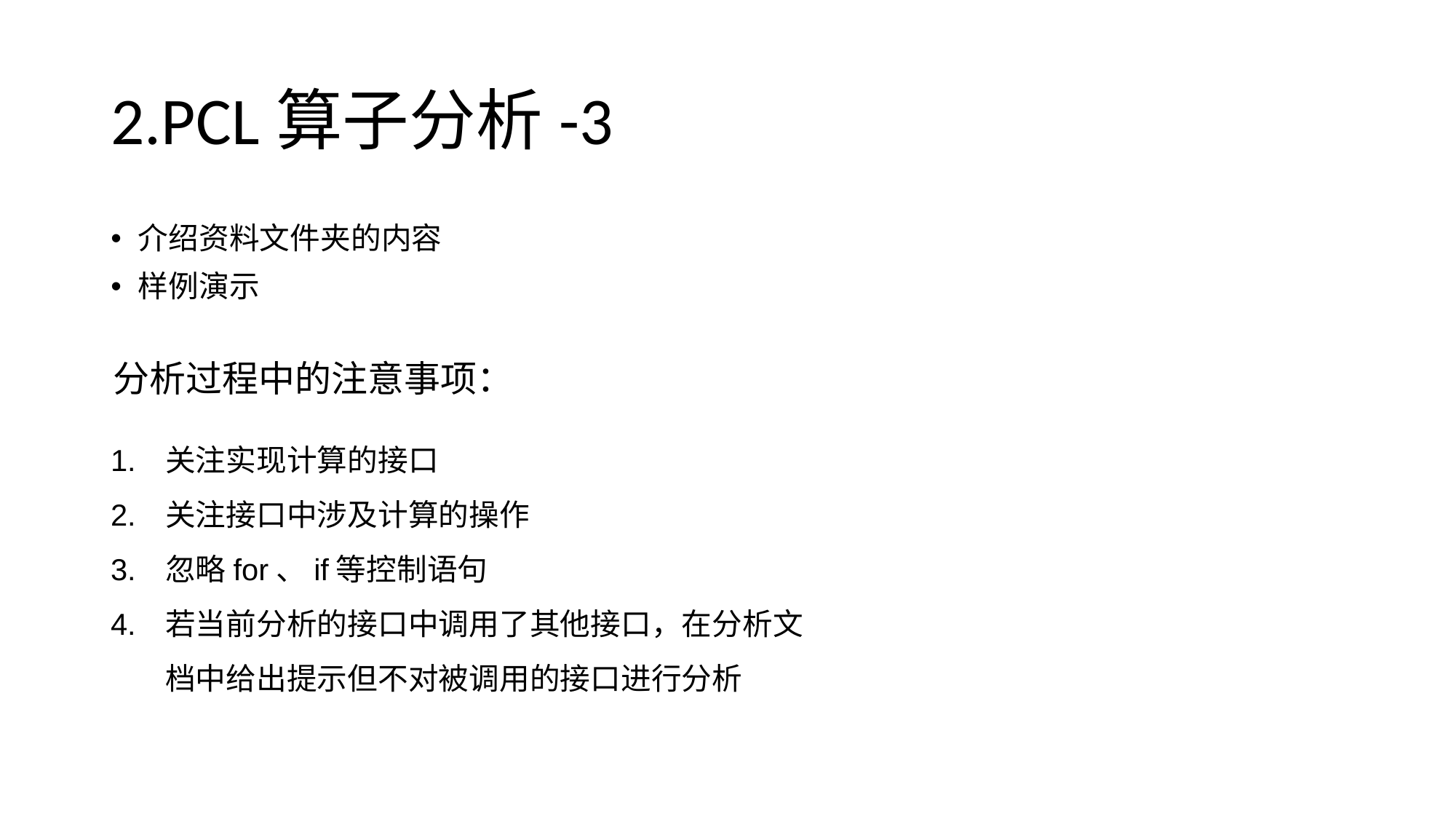

# 2.PCL算子分析-3
介绍资料文件夹的内容
样例演示
分析过程中的注意事项：
关注实现计算的接口
关注接口中涉及计算的操作
忽略for、if等控制语句
若当前分析的接口中调用了其他接口，在分析文档中给出提示但不对被调用的接口进行分析